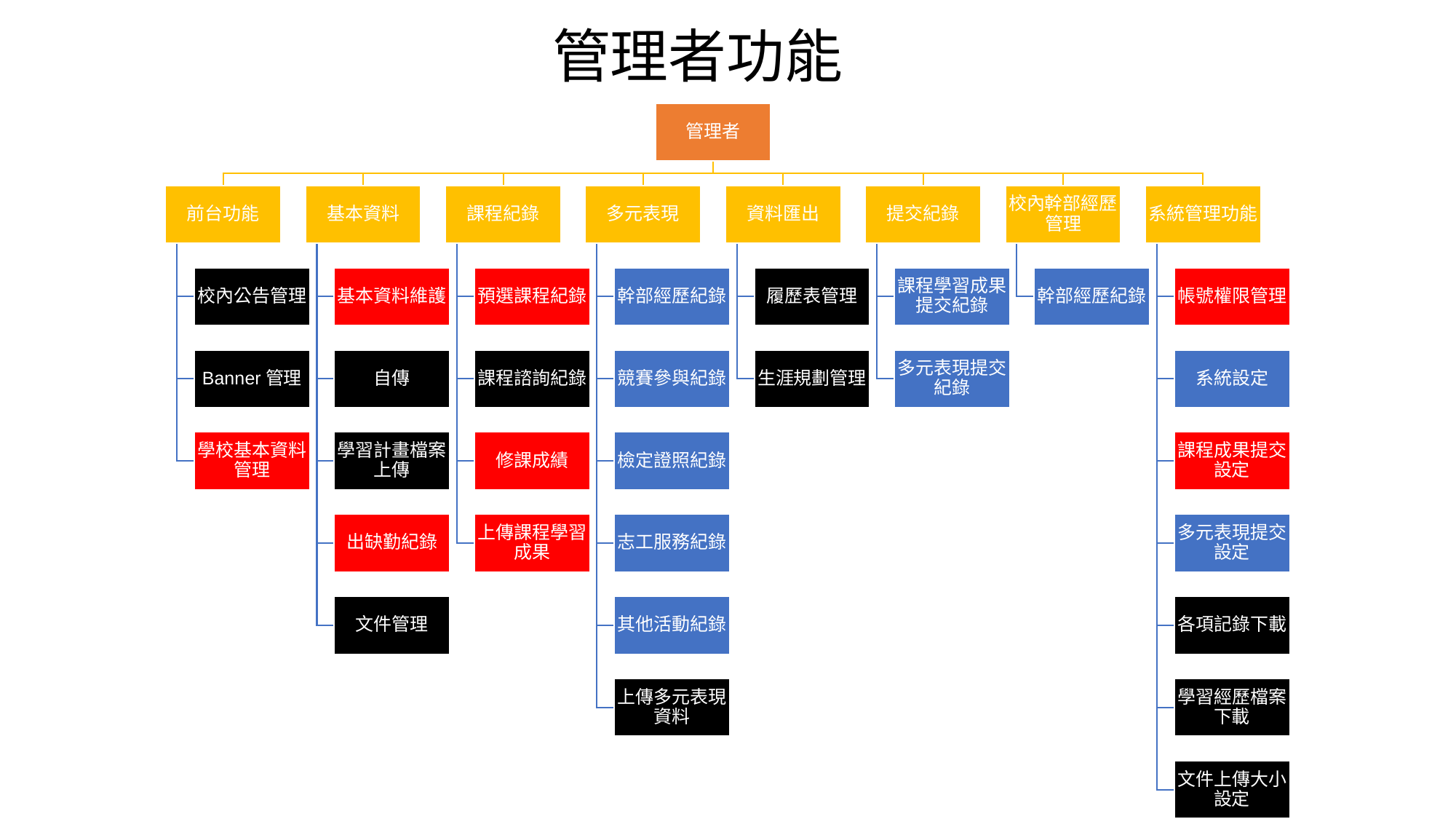

# 管理者功能
管理者
前台功能
校內公告管理
Banner管理
學校基本資料管理
基本資料
基本資料維護
自傳
學習計畫檔案上傳
出缺勤紀錄
文件管理
課程紀錄
預選課程紀錄
課程諮詢紀錄
修課成績
上傳課程學習成果
多元表現
幹部經歷紀錄
競賽參與紀錄
檢定證照紀錄
志工服務紀錄
其他活動紀錄
上傳多元表現資料
資料匯出
履歷表管理
生涯規劃管理
提交紀錄
課程學習成果提交紀錄
多元表現提交紀錄
校內幹部經歷管理
幹部經歷紀錄
系統管理功能
帳號權限管理
系統設定
課程成果提交設定
多元表現提交設定
各項記錄下載
學習經歷檔案下載
文件上傳大小設定